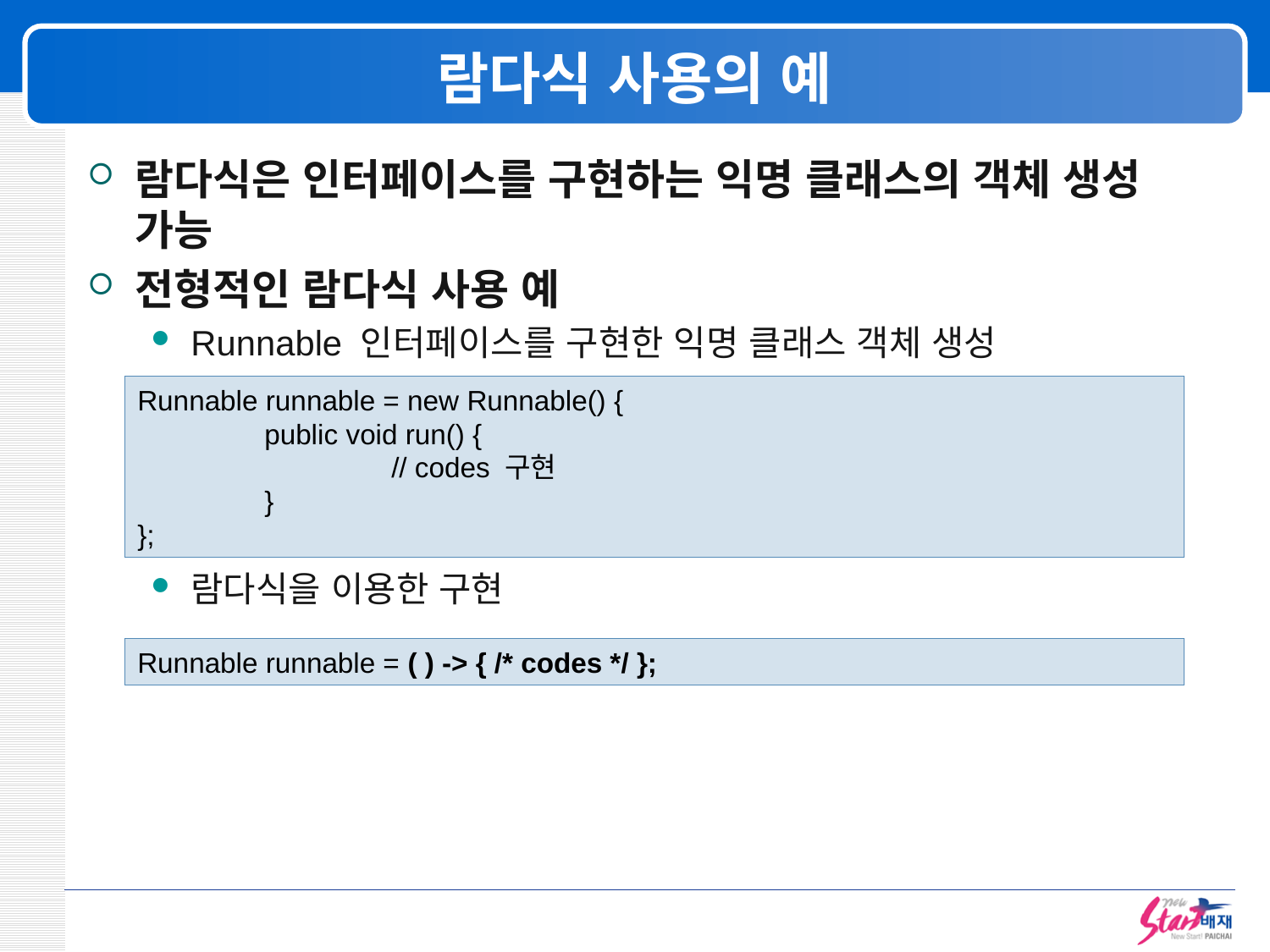

# 람다식 사용의 예
람다식은 인터페이스를 구현하는 익명 클래스의 객체 생성 가능
전형적인 람다식 사용 예
Runnable 인터페이스를 구현한 익명 클래스 객체 생성

람다식을 이용한 구현

Runnable runnable = new Runnable() {
	public void run() {
		// codes 구현
	}
};
Runnable runnable = ( ) -> { /* codes */ };